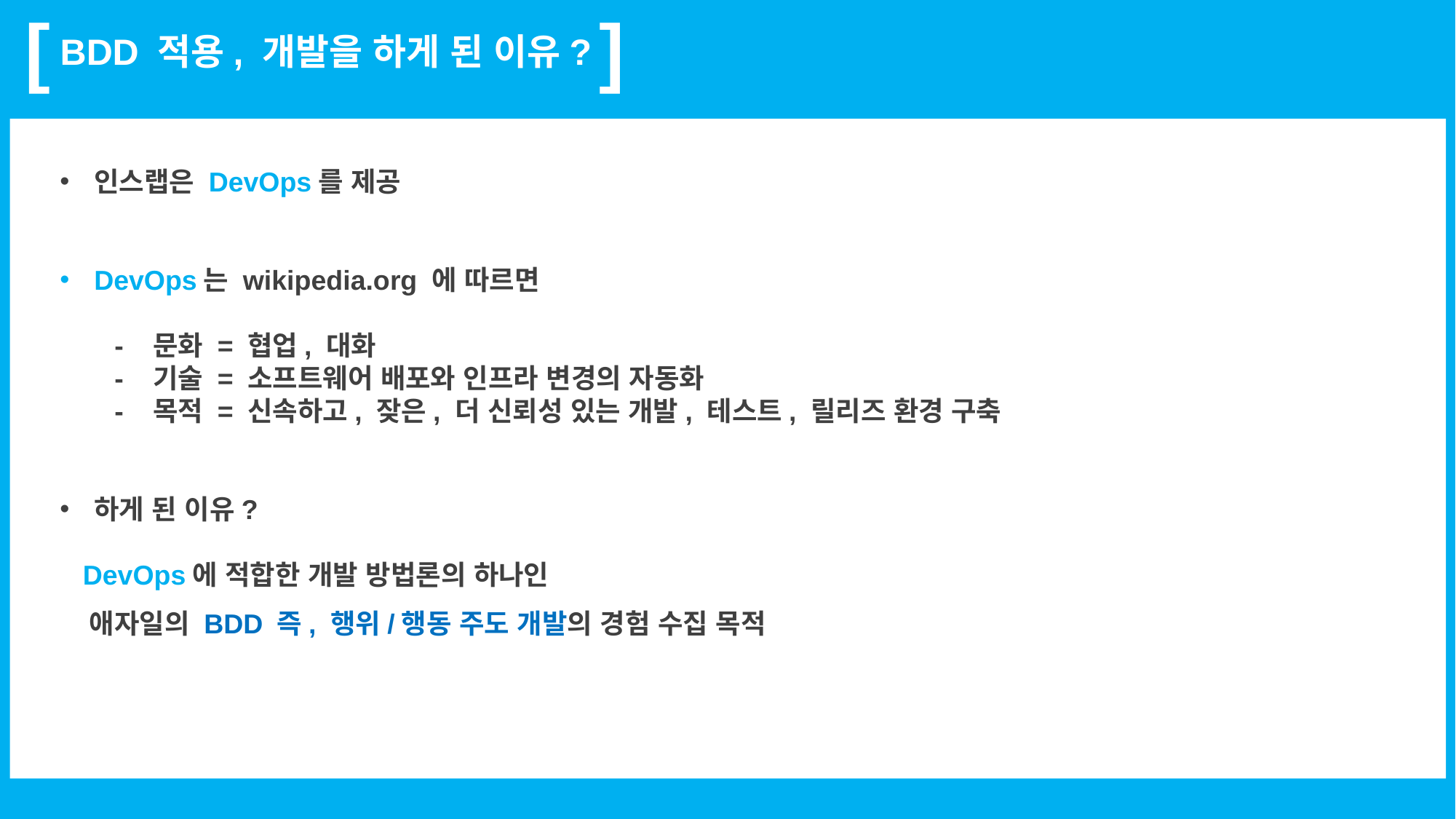

[
# BDD 적용, 개발을 하게 된 이유?
]

인스랩은 DevOps를 제공

DevOps는 wikipedia.org 에 따르면

-   문화 = 협업, 대화
-   기술 = 소프트웨어 배포와 인프라 변경의 자동화
-   목적 = 신속하고, 잦은, 더 신뢰성 있는 개발, 테스트, 릴리즈 환경 구축

하게 된 이유?

   DevOps에 적합한 개발 방법론의 하나인
   애자일의 BDD 즉, 행위/행동 주도 개발의 경험 수집 목적